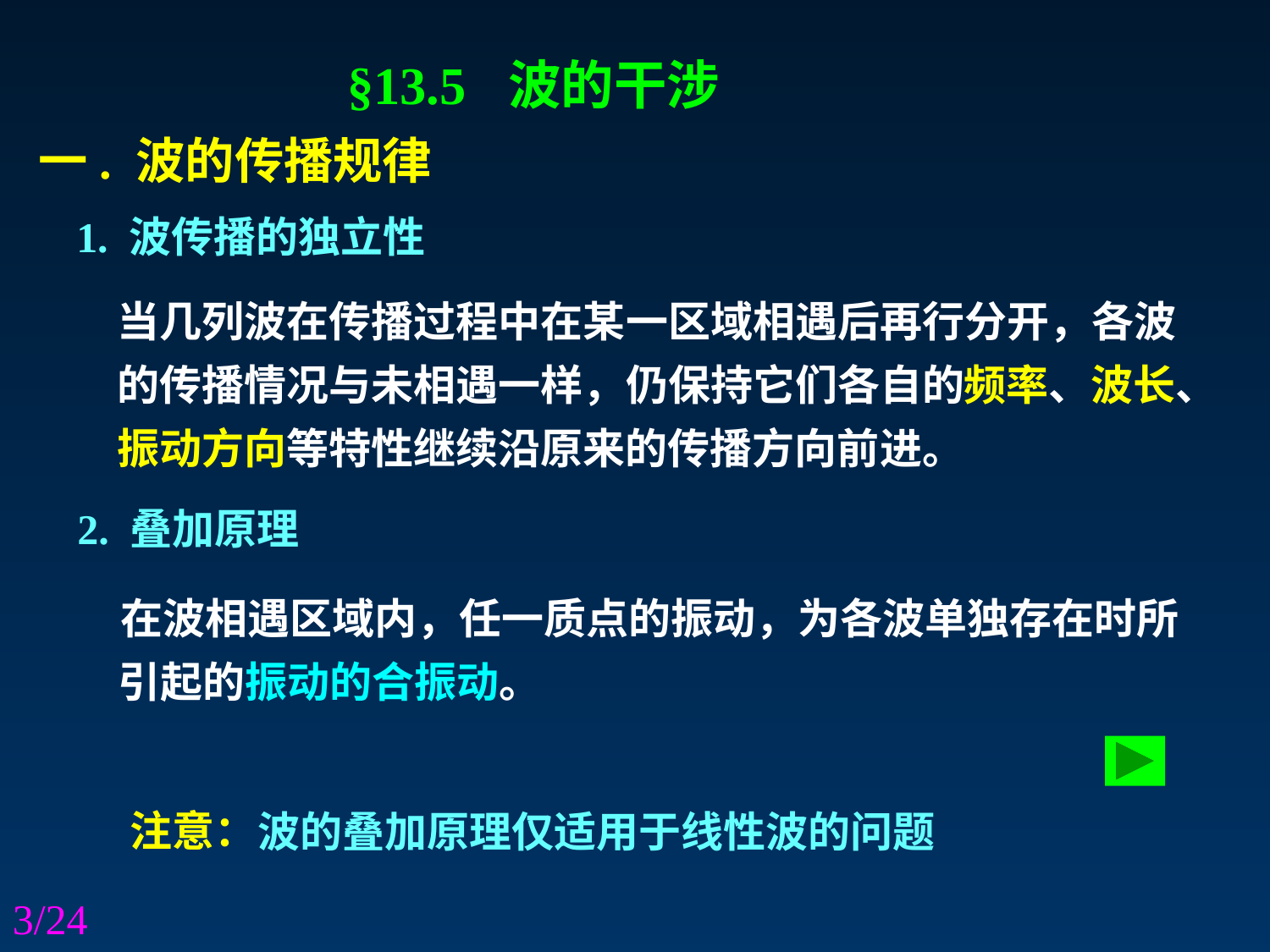

§13.5  波的干涉
一. 波的传播规律
1. 波传播的独立性
当几列波在传播过程中在某一区域相遇后再行分开，各波的传播情况与未相遇一样，仍保持它们各自的频率、波长、振动方向等特性继续沿原来的传播方向前进。
2. 叠加原理
  在波相遇区域内，任一质点的振动，为各波单独存在时所引起的振动的合振动。

注意：
波的叠加原理仅适用于线性波的问题
3/24